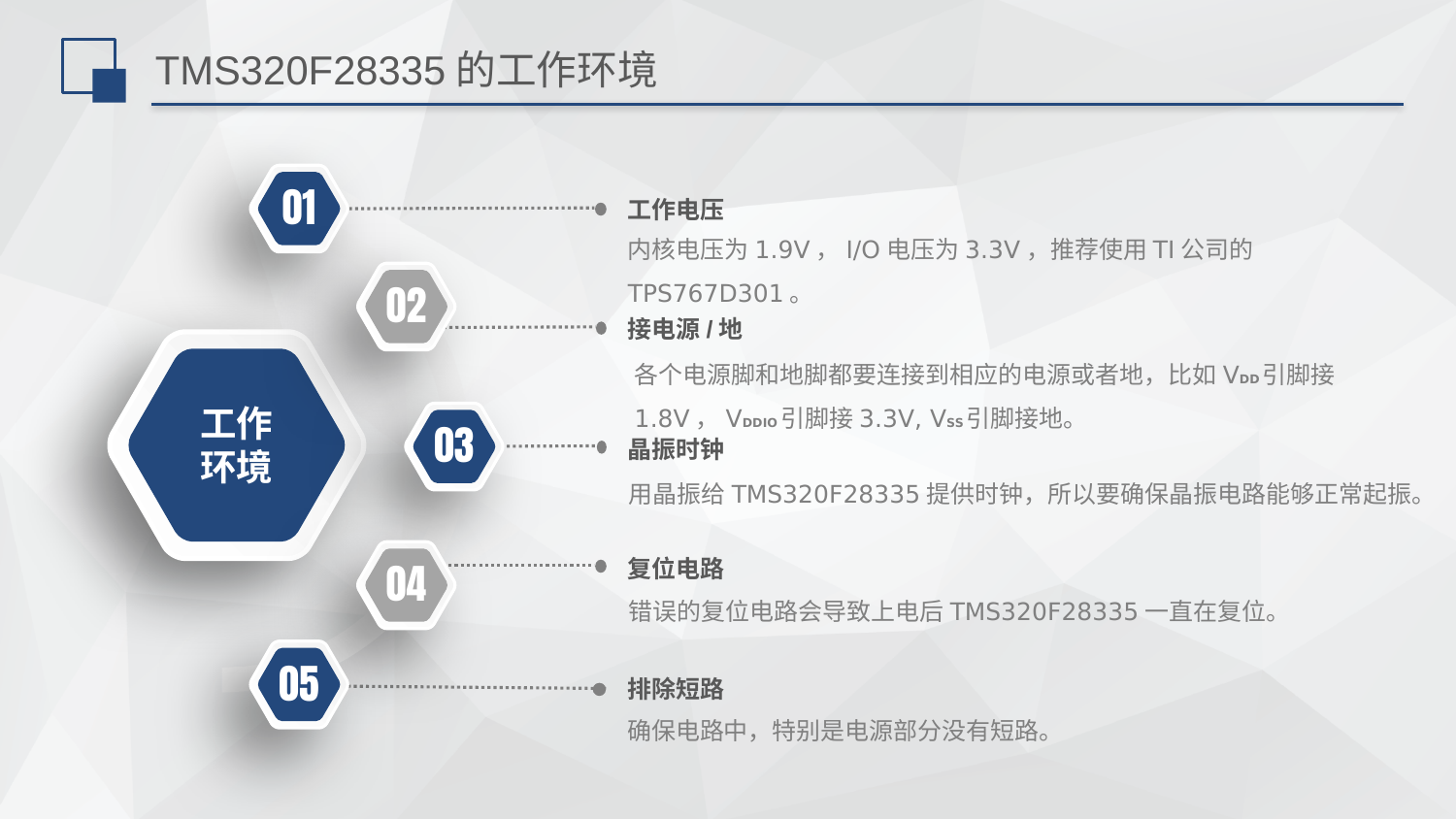

# TMS320F28335的工作环境

01
工作电压

内核电压为1.9V，I/O电压为3.3V，推荐使用TI公司的TPS767D301。

02
接电源/地

工作
环境
各个电源脚和地脚都要连接到相应的电源或者地，比如VDD引脚接1.8V，VDDIO引脚接3.3V, VSS引脚接地。

03
晶振时钟

用晶振给TMS320F28335提供时钟，所以要确保晶振电路能够正常起振。

04
复位电路

错误的复位电路会导致上电后TMS320F28335一直在复位。

05
排除短路

确保电路中，特别是电源部分没有短路。